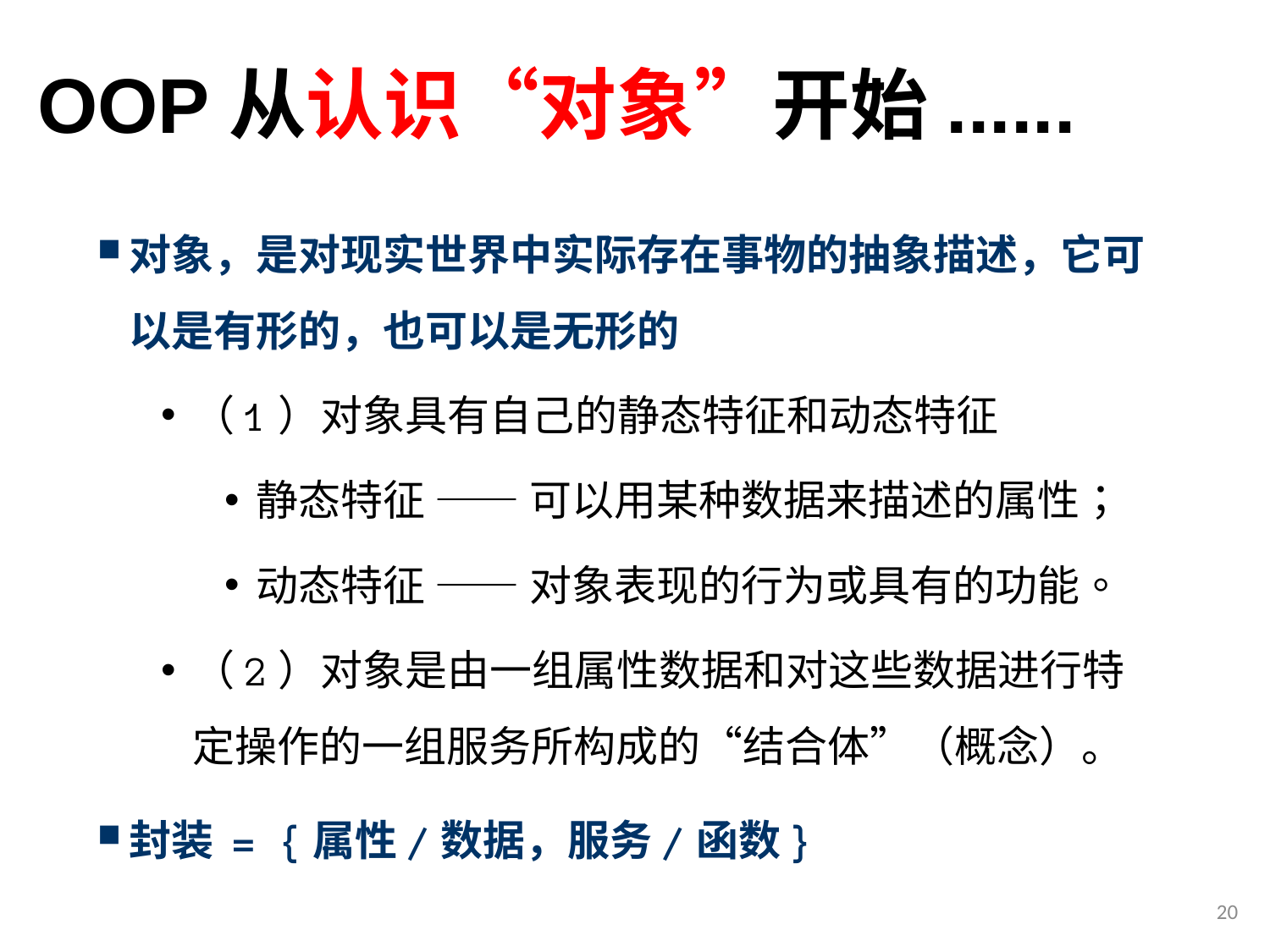

# OOP从认识“对象”开始......
对象，是对现实世界中实际存在事物的抽象描述，它可以是有形的，也可以是无形的
（1）对象具有自己的静态特征和动态特征
静态特征 —— 可以用某种数据来描述的属性；
动态特征 —— 对象表现的行为或具有的功能。
（2）对象是由一组属性数据和对这些数据进行特定操作的一组服务所构成的“结合体”（概念）。
封装 = {属性/数据，服务/函数}
20